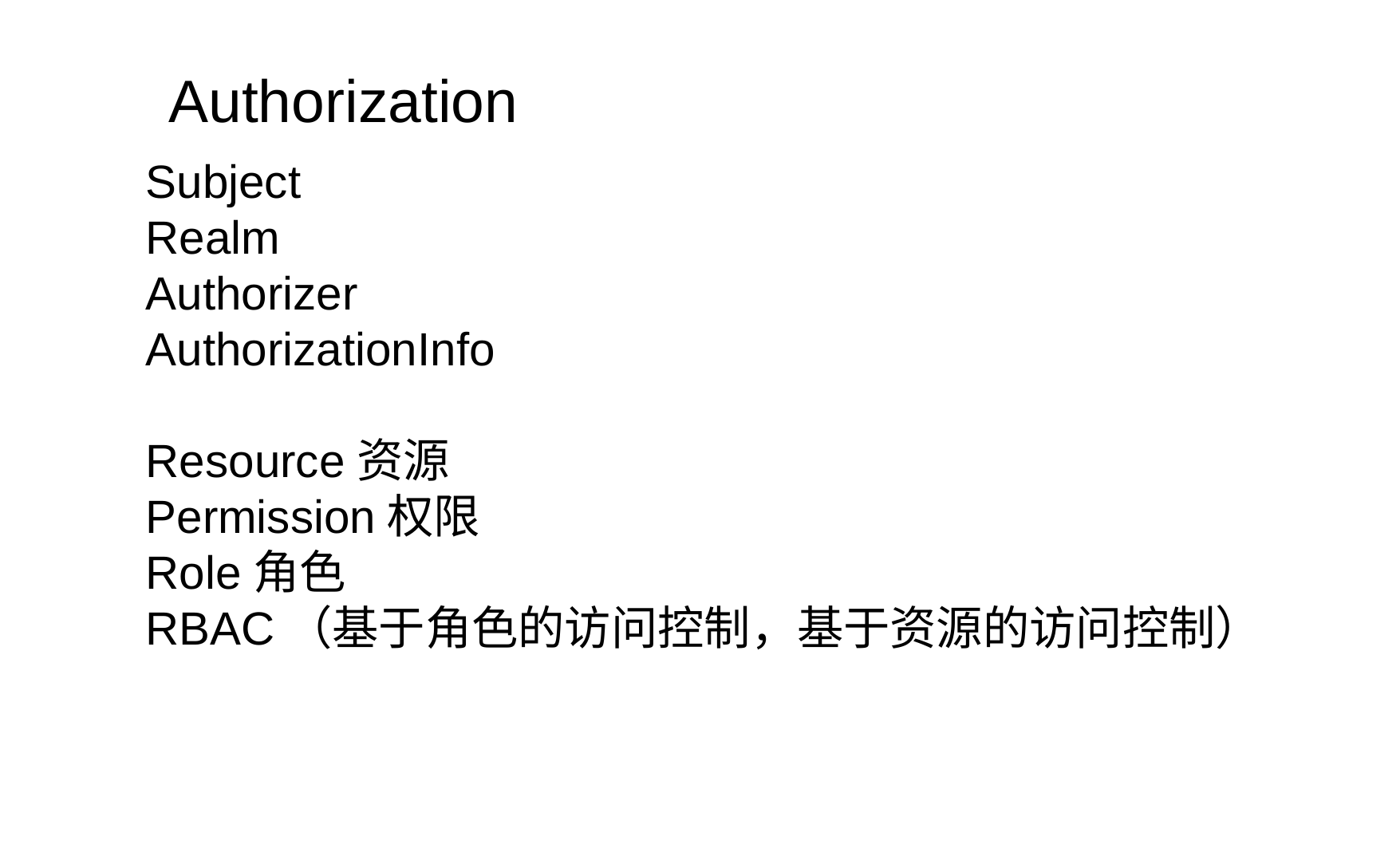

Authorization
Subject
Realm
Authorizer
AuthorizationInfo

Resource资源
Permission权限
Role角色
RBAC（基于角色的访问控制，基于资源的访问控制）